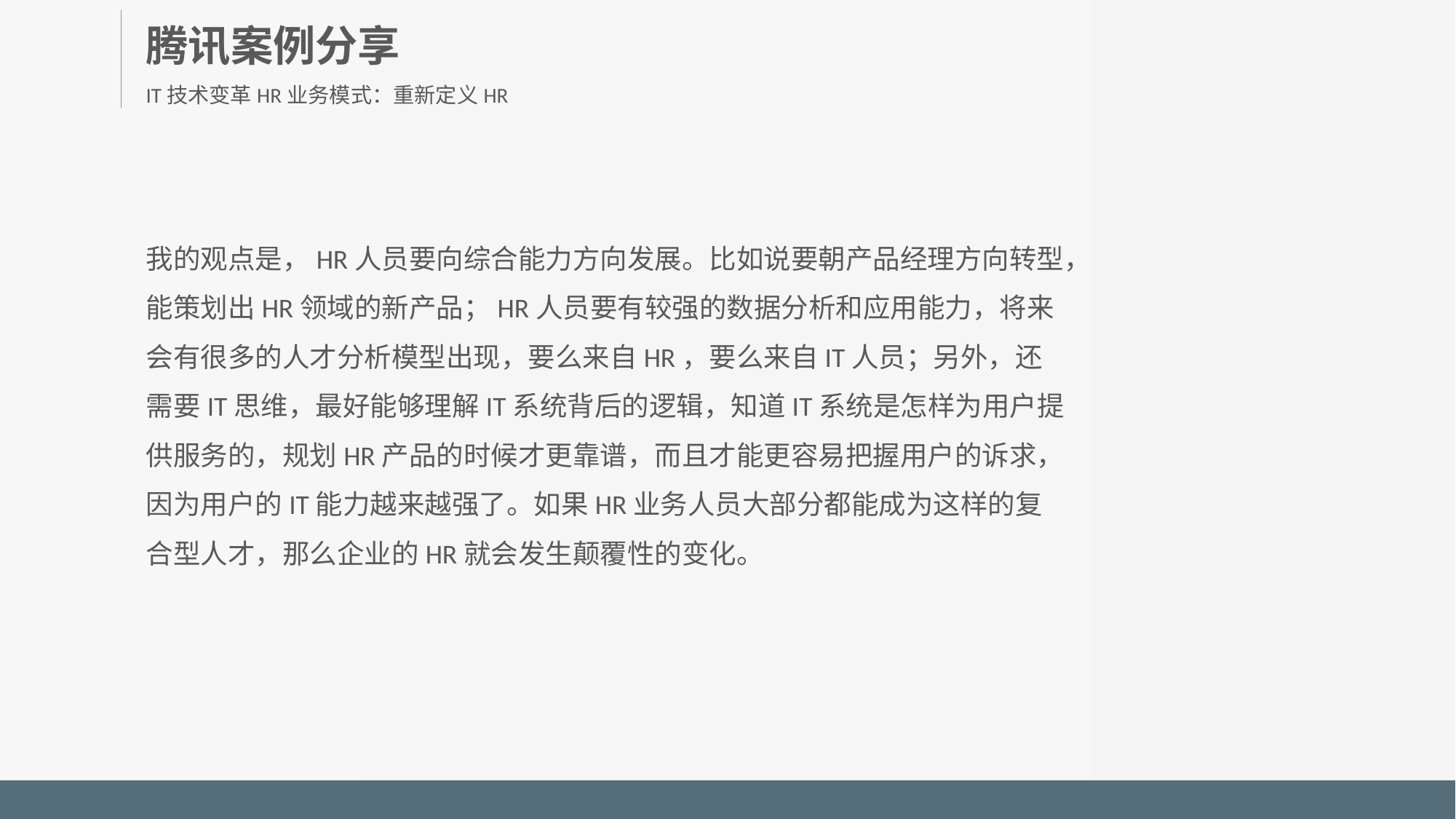

腾讯案例分享
IT技术变革HR业务模式：重新定义HR
我的观点是，HR人员要向综合能力方向发展。比如说要朝产品经理方向转型，能策划出HR领域的新产品；HR人员要有较强的数据分析和应用能力，将来会有很多的人才分析模型出现，要么来自HR，要么来自IT人员；另外，还需要IT思维，最好能够理解IT系统背后的逻辑，知道IT系统是怎样为用户提供服务的，规划HR产品的时候才更靠谱，而且才能更容易把握用户的诉求，因为用户的IT能力越来越强了。如果HR业务人员大部分都能成为这样的复合型人才，那么企业的HR就会发生颠覆性的变化。